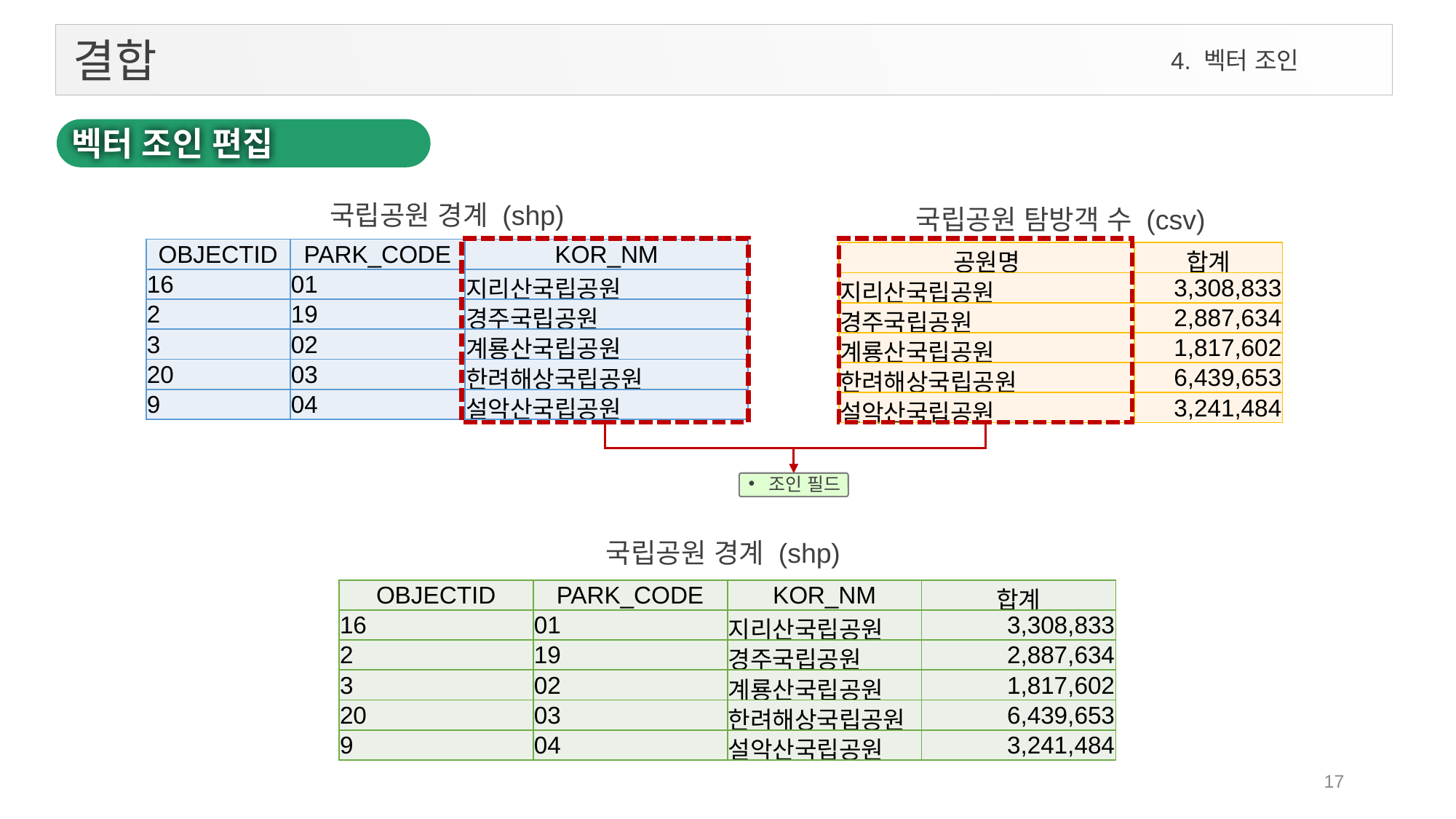

결합
4. 벡터 조인

벡터 조인 편집
국립공원 경계 (shp)
국립공원 탐방객 수 (csv)

조인 필드
| OBJECTID | PARK\_CODE | KOR\_NM |
| --- | --- | --- |
| 16 | 01 | 지리산국립공원 |
| 2 | 19 | 경주국립공원 |
| 3 | 02 | 계룡산국립공원 |
| 20 | 03 | 한려해상국립공원 |
| 9 | 04 | 설악산국립공원 |
| 공원명 | 합계 |
| --- | --- |
| 지리산국립공원 | 3,308,833 |
| 경주국립공원 | 2,887,634 |
| 계룡산국립공원 | 1,817,602 |
| 한려해상국립공원 | 6,439,653 |
| 설악산국립공원 | 3,241,484 |
국립공원 경계 (shp)
| OBJECTID | PARK\_CODE | KOR\_NM | 합계 |
| --- | --- | --- | --- |
| 16 | 01 | 지리산국립공원 | 3,308,833 |
| 2 | 19 | 경주국립공원 | 2,887,634 |
| 3 | 02 | 계룡산국립공원 | 1,817,602 |
| 20 | 03 | 한려해상국립공원 | 6,439,653 |
| 9 | 04 | 설악산국립공원 | 3,241,484 |
17